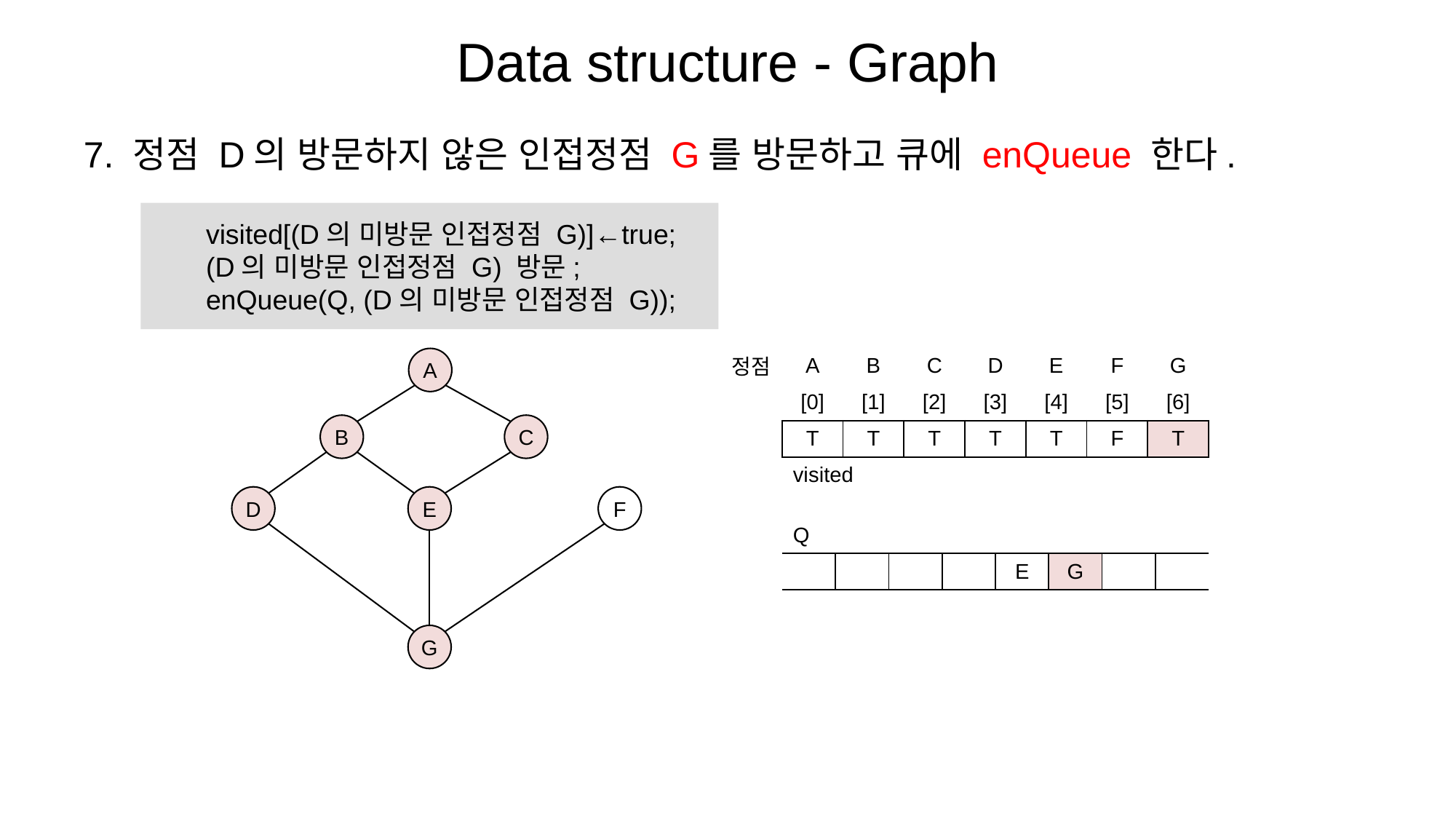

# Data structure - Graph
7. 정점 D의 방문하지 않은 인접정점 G를 방문하고 큐에 enQueue 한다.
visited[(D의 미방문 인접정점 G)]←true;
(D의 미방문 인접정점 G) 방문;
enQueue(Q, (D의 미방문 인접정점 G));
정점
| A | B | C | D | E | F | G |
| --- | --- | --- | --- | --- | --- | --- |
| [0] | [1] | [2] | [3] | [4] | [5] | [6] |
| T | T | T | T | T | F | T |
| visited |  |  |  |  |  |  |
A
B
C
D
E
F
| Q |  |  |  |  |  |  |  |
| --- | --- | --- | --- | --- | --- | --- | --- |
|  |  |  |  | E | G |  |  |
G